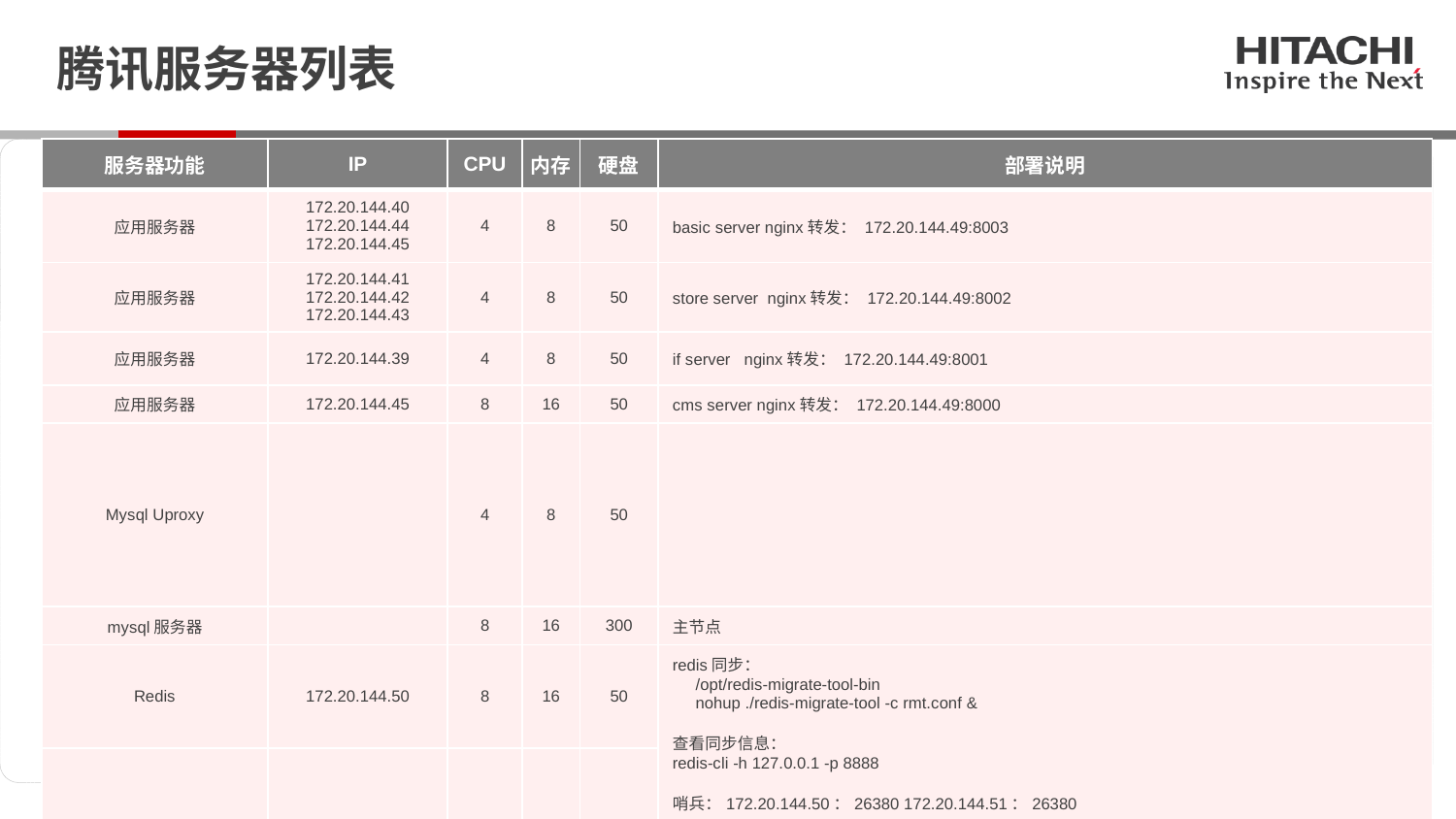

# 腾讯服务器列表

| 服务器功能 | IP | CPU | 内存 | 硬盘 | 部署说明 |
| --- | --- | --- | --- | --- | --- |
| 应用服务器 | 172.20.144.40 172.20.144.44 172.20.144.45 | 4 | 8 | 50 | basic server nginx转发： 172.20.144.49:8003 |
| 应用服务器 | 172.20.144.41 172.20.144.42 172.20.144.43 | 4 | 8 | 50 | store server nginx转发： 172.20.144.49:8002 |
| 应用服务器 | 172.20.144.39 | 4 | 8 | 50 | if server nginx转发： 172.20.144.49:8001 |
| 应用服务器 | 172.20.144.45 | 8 | 16 | 50 | cms server nginx转发： 172.20.144.49:8000 |
| Mysql Uproxy |  | 4 | 8 | 50 |  |
| mysql服务器 |  | 8 | 16 | 300 | 主节点 |
| Redis | 172.20.144.50 | 8 | 16 | 50 | redis同步： /opt/redis-migrate-tool-bin nohup ./redis-migrate-tool -c rmt.conf & 查看同步信息： redis-cli -h 127.0.0.1 -p 8888 哨兵：172.20.144.50：26380 172.20.144.51：26380 redis：172.20.144.50：6380 172.20.144.51：6380 #哨兵配置 spring.redis.sentinel.master=pmp\_redis\_qcprd spring.redis.sentinel.nodes=node1.redis.yumchina.com:26380,node2.redis.yumchina.com:26380 spring.redis.sentinel.fail-max=3 |
| Redis | 172.20.144.51 | 8 | 16 |  |  |
| Kafka | 172.20.144.42 | 4 | 8 | 50 | 172.20.144.42 node1.kafka.yumchina.com 172.20.144.43 node2.kafka.yumchina.com 172.20.144.44 node3.kafka.yumchina.com |
| Kafka | 172.20.144.43 | 4 | 8 | 50 |  |
| Kafka | 172.20.144.44 | 4 | 8 | 50 |  |
| File Server | 172.20.144.49 | 4 | 8 | 1000 | 1：172.20.144.49 /data/files/pmp\_sync\_images 目录挂载到172.20.144.47 /data 目录 2：vue打包的后端地址-》172.20.144.49 访问端口：8080 3：vue静态文件目录：/opt/html/pmpcms 4：文件服务器端口-》80 |
| Image Server | 172.20.144.47 | 4 | 8 | 1000 |  |
|  |  |  |  |  |  |